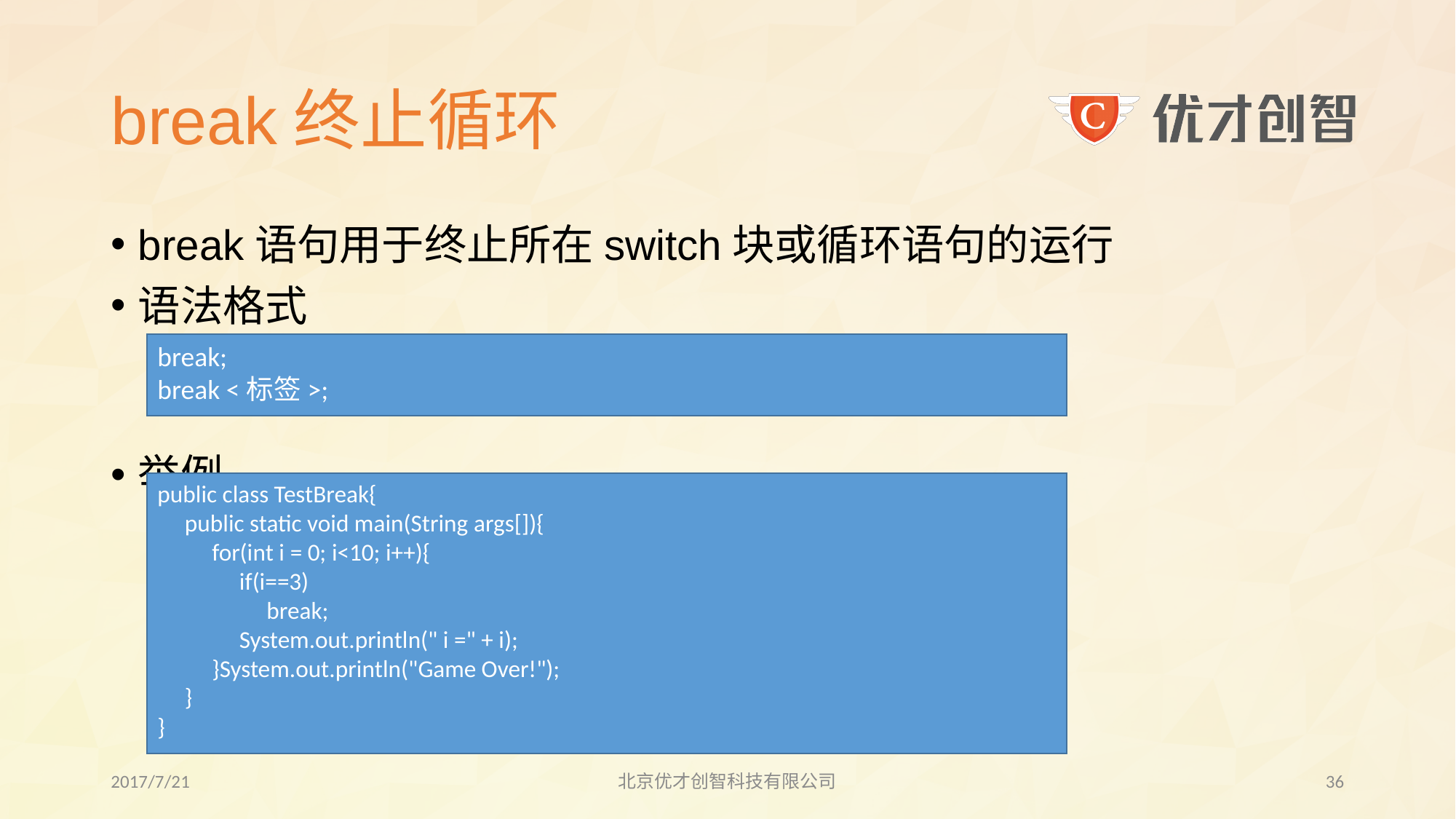

# break终止循环
break语句用于终止所在switch块或循环语句的运行
语法格式

举例

break;
break <标签>;
public class TestBreak{
     public static void main(String args[]){
          for(int i = 0; i<10; i++){
               if(i==3)
                    break;
               System.out.println(" i =" + i);
          }System.out.println("Game Over!");
     }
}
2017/7/21
北京优才创智科技有限公司
36